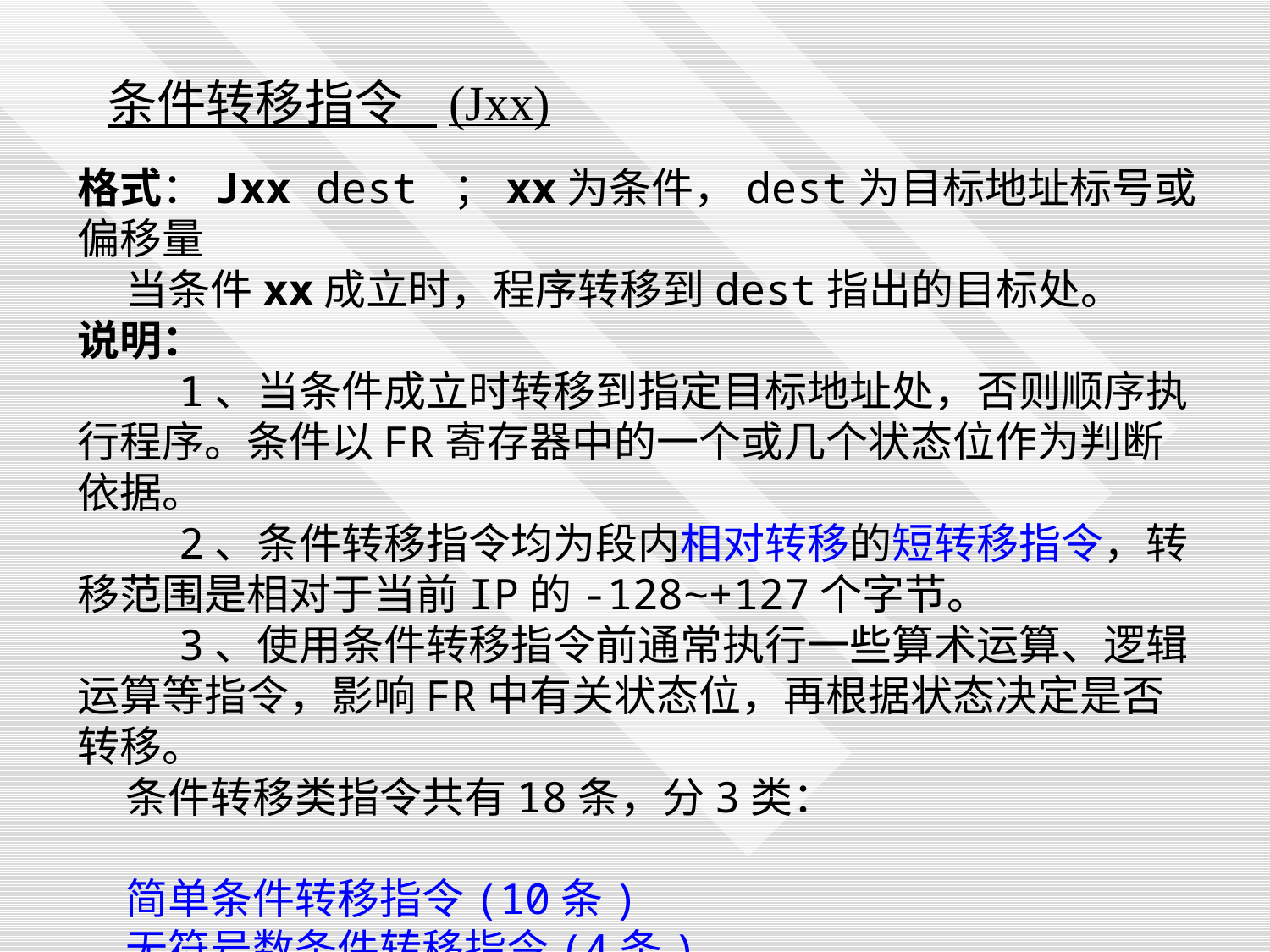

条件转移指令   (Jxx)
格式：Jxx dest ；xx为条件，dest为目标地址标号或偏移量
    当条件xx成立时，程序转移到dest指出的目标处。
说明：
    1、当条件成立时转移到指定目标地址处，否则顺序执行程序。条件以FR寄存器中的一个或几个状态位作为判断依据。
    2、条件转移指令均为段内相对转移的短转移指令，转移范围是相对于当前IP的-128~+127个字节。
    3、使用条件转移指令前通常执行一些算术运算、逻辑运算等指令，影响FR中有关状态位，再根据状态决定是否转移。
    条件转移类指令共有18条，分3类：

    简单条件转移指令(10条)
    无符号数条件转移指令(4条)
    有符号数条件转移指令(4条)